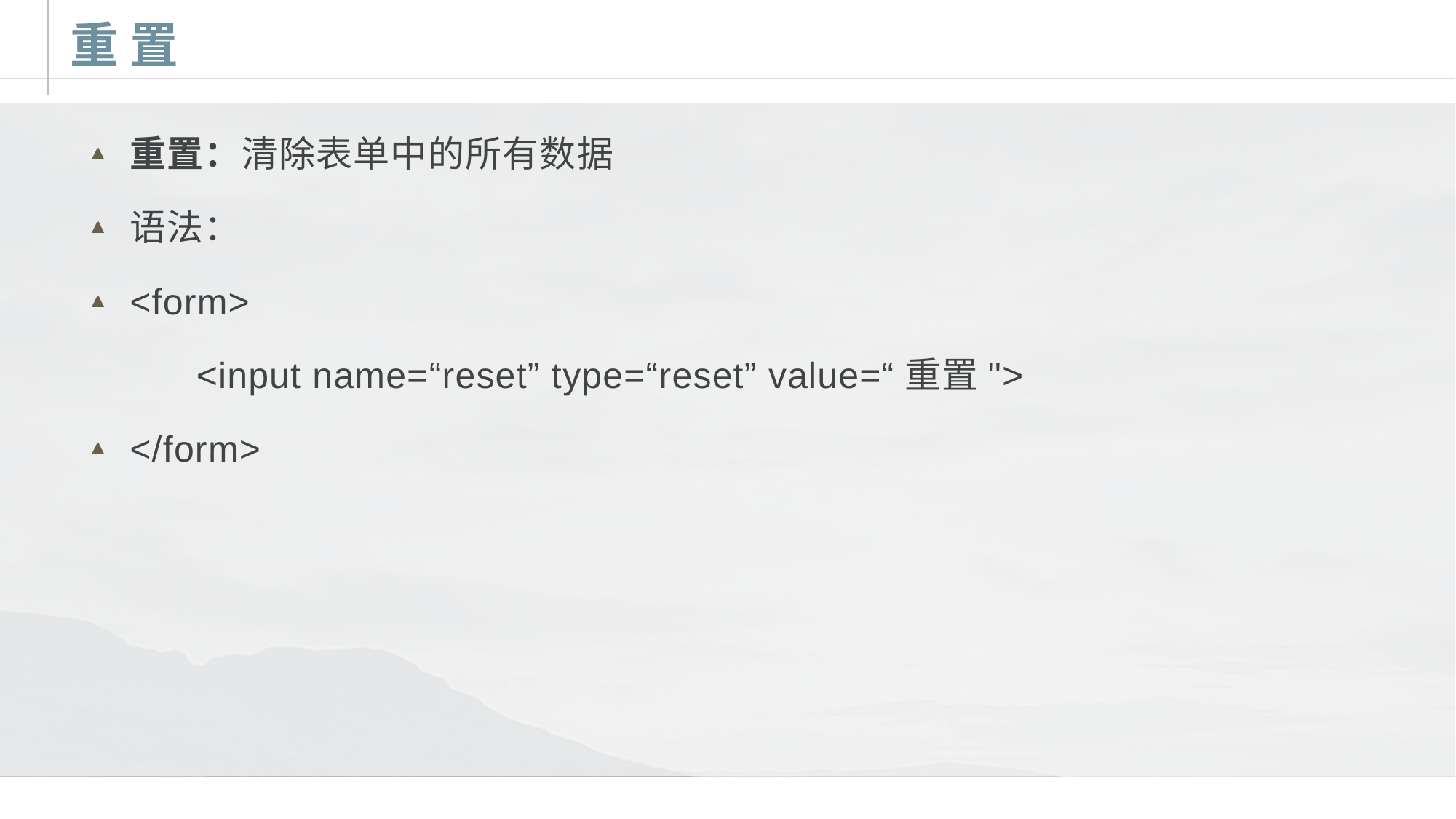

# 重 置
重置：清除表单中的所有数据
语法：
<form>
	<input name=“reset” type=“reset” value=“重置">
</form>